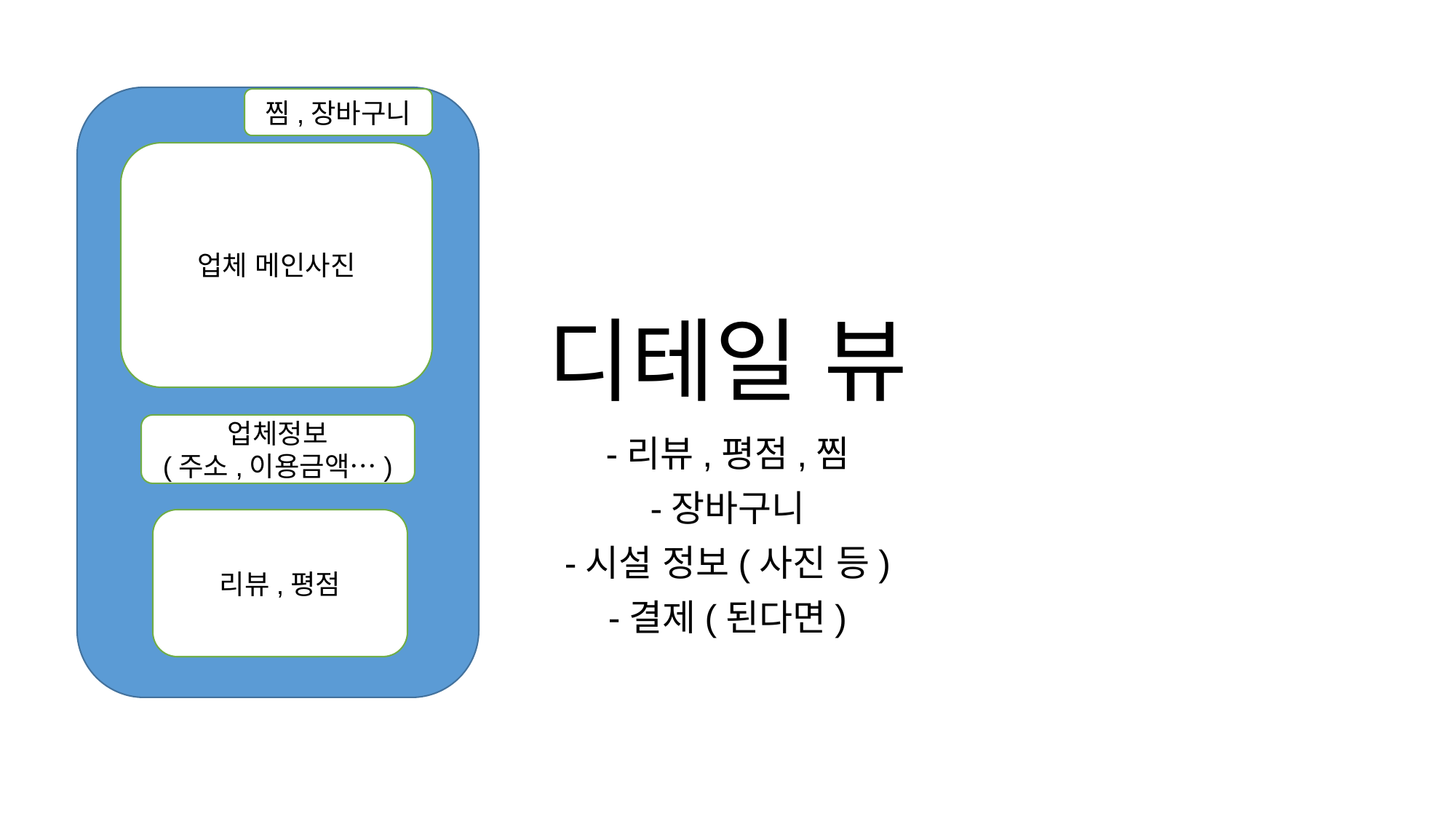

찜,장바구니
# 디테일 뷰
업체 메인사진
업체정보
(주소,이용금액…)
-리뷰,평점,찜
-장바구니
-시설 정보(사진 등)
-결제(된다면)

리뷰,평점